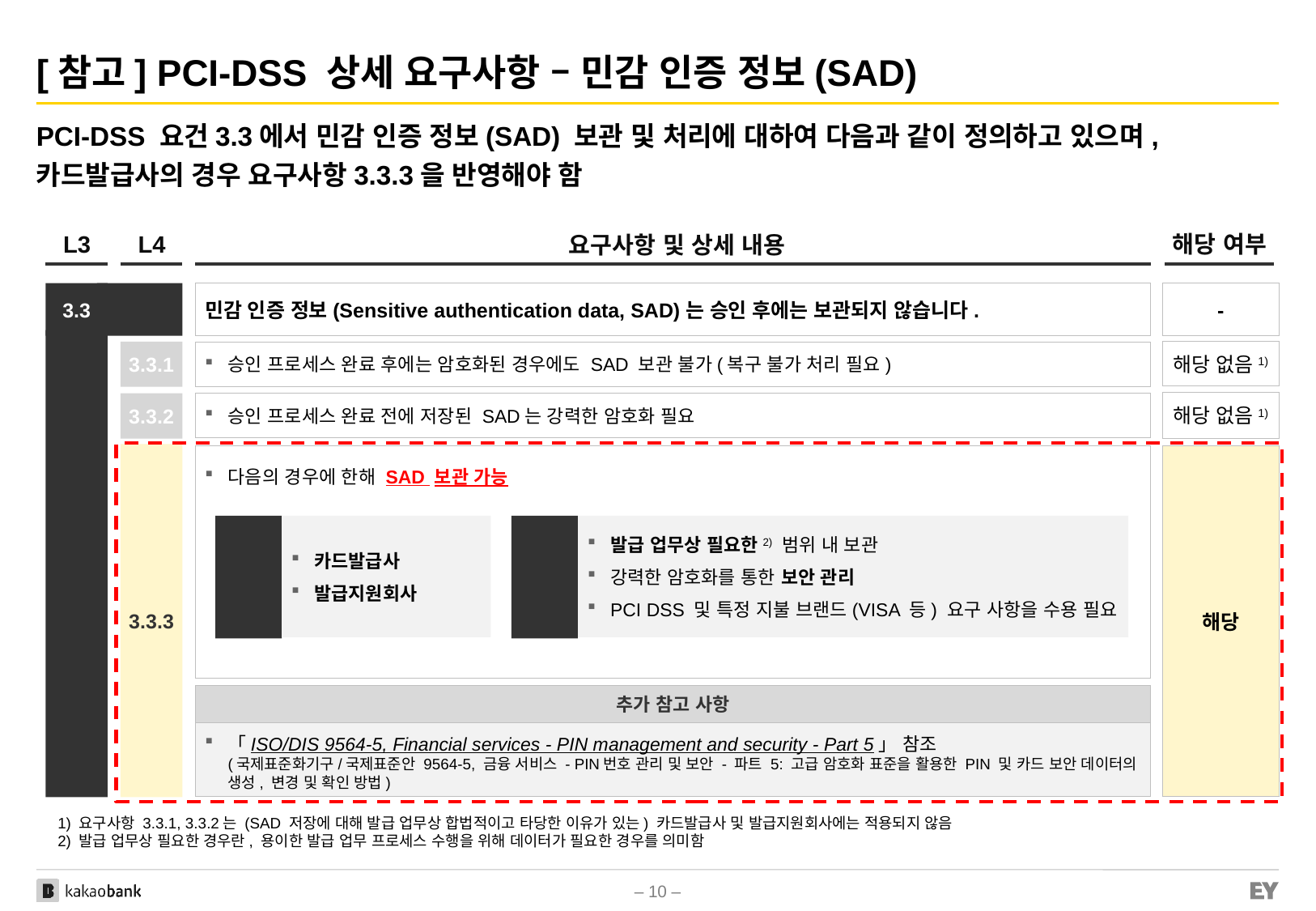

# [참고] PCI-DSS 상세 요구사항 – 민감 인증 정보(SAD)
PCI-DSS 요건3.3에서 민감 인증 정보(SAD) 보관 및 처리에 대하여 다음과 같이 정의하고 있으며, 카드발급사의 경우 요구사항3.3.3을 반영해야 함
L3
L4
해당 여부
요구사항 및 상세 내용
3.3

민감 인증 정보(Sensitive authentication data, SAD)는 승인 후에는 보관되지 않습니다.
-

해당 없음1)

3.3.1
승인 프로세스 완료 후에는 암호화된 경우에도 SAD 보관 불가(복구 불가 처리 필요)
해당 없음1)

3.3.2
승인 프로세스 완료 전에 저장된 SAD는 강력한 암호화 필요

3.3.3
해당
다음의 경우에 한해 SAD 보관 가능
대상
기업체
카드발급사
발급지원회사
제약
사항
발급 업무상 필요한2) 범위 내 보관
강력한 암호화를 통한 보안 관리
PCI DSS 및 특정 지불 브랜드(VISA 등) 요구 사항을 수용 필요
추가 참고 사항
「ISO/DIS 9564-5, Financial services - PIN management and security - Part 5」 참조
(국제표준화기구/국제표준안 9564-5, 금융 서비스 - PIN번호 관리 및 보안 - 파트 5: 고급 암호화 표준을 활용한 PIN 및 카드 보안 데이터의 생성, 변경 및 확인 방법)
1) 요구사항 3.3.1, 3.3.2는 (SAD 저장에 대해 발급 업무상 합법적이고 타당한 이유가 있는) 카드발급사 및 발급지원회사에는 적용되지 않음
2) 발급 업무상 필요한 경우란, 용이한 발급 업무 프로세스 수행을 위해 데이터가 필요한 경우를 의미함